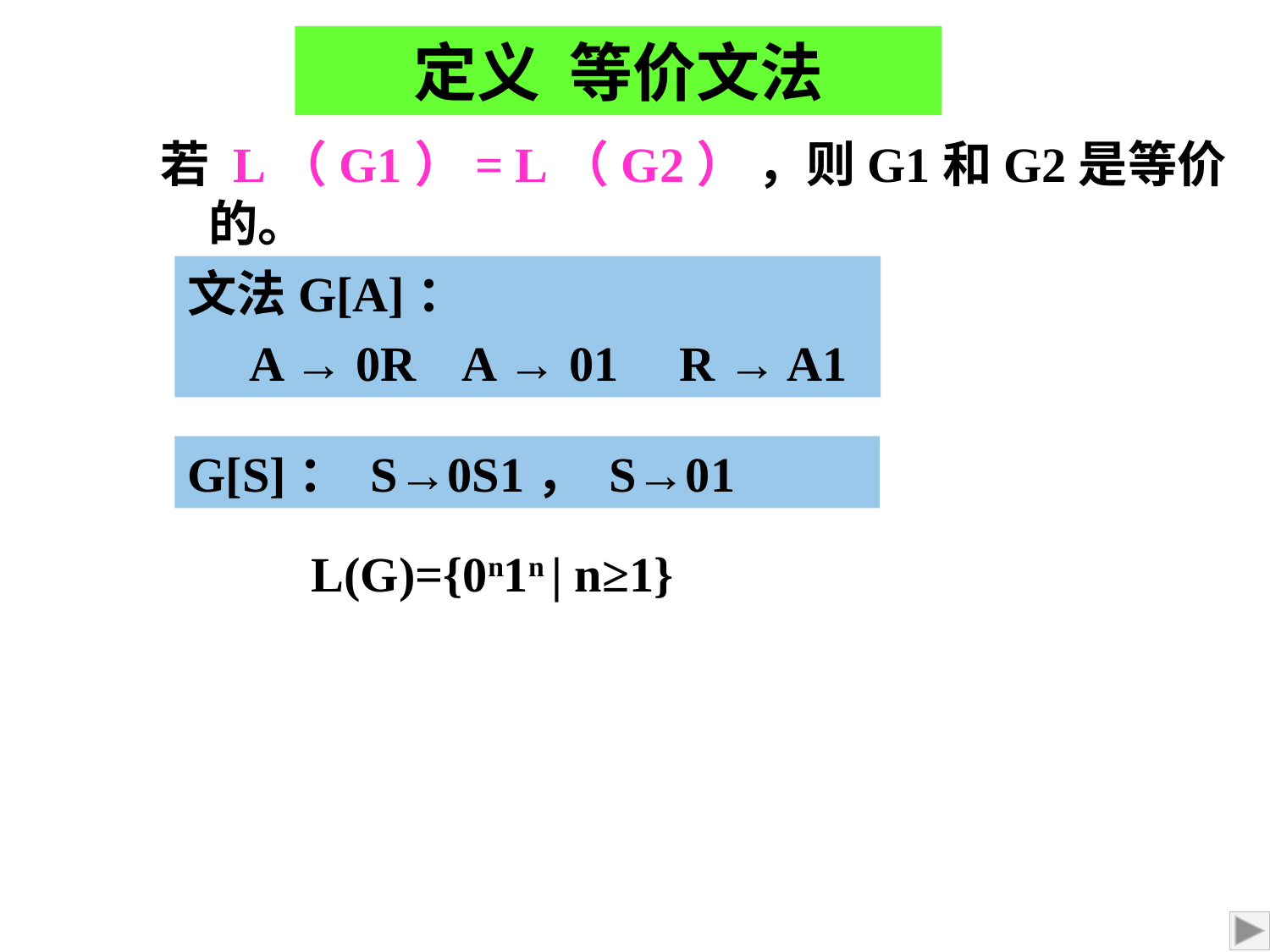

定义  等价文法
若 L（G1）= L（G2） ，则G1和G2是等价的。
文法G[A]：
     A → 0R    A → 01     R → A1
G[S]： S→0S1， S→01
L(G)={0n1n | n≥1}